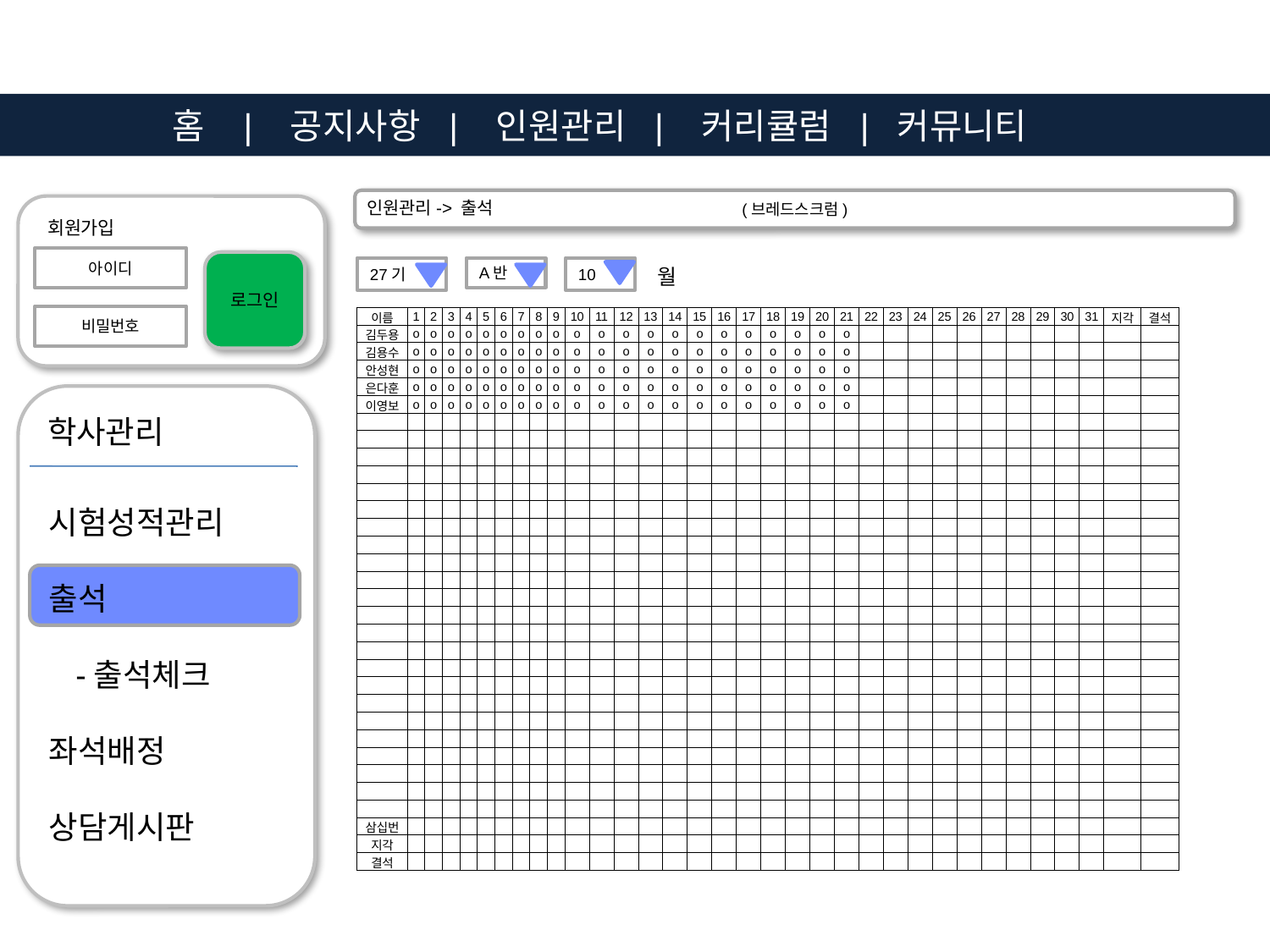

홈   |   공지사항  |   인원관리  |   커리큘럼  |  커뮤니티
(브레드스크럼)
인원관리-> 출석

회원가입
아이디
로그인
27기
A반
10
월

비밀번호
| 이름 | 1 | 2 | 3 | 4 | 5 | 6 | 7 | 8 | 9 | 10 | 11 | 12 | 13 | 14 | 15 | 16 | 17 | 18 | 19 | 20 | 21 | 22 | 23 | 24 | 25 | 26 | 27 | 28 | 29 | 30 | 31 | 지각 | 결석 |
| --- | --- | --- | --- | --- | --- | --- | --- | --- | --- | --- | --- | --- | --- | --- | --- | --- | --- | --- | --- | --- | --- | --- | --- | --- | --- | --- | --- | --- | --- | --- | --- | --- | --- |
| 김두용 | o | o | o | o | o | o | o | o | o | o | o | o | o | o | o | o | o | o | o | o | o |  |  |  |  |  |  |  |  |  |  |  |  |
| 김용수 | o | o | o | o | o | o | o | o | o | o | o | o | o | o | o | o | o | o | o | o | o |  |  |  |  |  |  |  |  |  |  |  |  |
| 안성현 | o | o | o | o | o | o | o | o | o | o | o | o | o | o | o | o | o | o | o | o | o |  |  |  |  |  |  |  |  |  |  |  |  |
| 은다훈 | o | o | o | o | o | o | o | o | o | o | o | o | o | o | o | o | o | o | o | o | o |  |  |  |  |  |  |  |  |  |  |  |  |
| 이영보 | o | o | o | o | o | o | o | o | o | o | o | o | o | o | o | o | o | o | o | o | o |  |  |  |  |  |  |  |  |  |  |  |  |
|  |  |  |  |  |  |  |  |  |  |  |  |  |  |  |  |  |  |  |  |  |  |  |  |  |  |  |  |  |  |  |  |  |  |
|  |  |  |  |  |  |  |  |  |  |  |  |  |  |  |  |  |  |  |  |  |  |  |  |  |  |  |  |  |  |  |  |  |  |
|  |  |  |  |  |  |  |  |  |  |  |  |  |  |  |  |  |  |  |  |  |  |  |  |  |  |  |  |  |  |  |  |  |  |
|  |  |  |  |  |  |  |  |  |  |  |  |  |  |  |  |  |  |  |  |  |  |  |  |  |  |  |  |  |  |  |  |  |  |
|  |  |  |  |  |  |  |  |  |  |  |  |  |  |  |  |  |  |  |  |  |  |  |  |  |  |  |  |  |  |  |  |  |  |
|  |  |  |  |  |  |  |  |  |  |  |  |  |  |  |  |  |  |  |  |  |  |  |  |  |  |  |  |  |  |  |  |  |  |
|  |  |  |  |  |  |  |  |  |  |  |  |  |  |  |  |  |  |  |  |  |  |  |  |  |  |  |  |  |  |  |  |  |  |
|  |  |  |  |  |  |  |  |  |  |  |  |  |  |  |  |  |  |  |  |  |  |  |  |  |  |  |  |  |  |  |  |  |  |
|  |  |  |  |  |  |  |  |  |  |  |  |  |  |  |  |  |  |  |  |  |  |  |  |  |  |  |  |  |  |  |  |  |  |
|  |  |  |  |  |  |  |  |  |  |  |  |  |  |  |  |  |  |  |  |  |  |  |  |  |  |  |  |  |  |  |  |  |  |
|  |  |  |  |  |  |  |  |  |  |  |  |  |  |  |  |  |  |  |  |  |  |  |  |  |  |  |  |  |  |  |  |  |  |
|  |  |  |  |  |  |  |  |  |  |  |  |  |  |  |  |  |  |  |  |  |  |  |  |  |  |  |  |  |  |  |  |  |  |
|  |  |  |  |  |  |  |  |  |  |  |  |  |  |  |  |  |  |  |  |  |  |  |  |  |  |  |  |  |  |  |  |  |  |
|  |  |  |  |  |  |  |  |  |  |  |  |  |  |  |  |  |  |  |  |  |  |  |  |  |  |  |  |  |  |  |  |  |  |
|  |  |  |  |  |  |  |  |  |  |  |  |  |  |  |  |  |  |  |  |  |  |  |  |  |  |  |  |  |  |  |  |  |  |
|  |  |  |  |  |  |  |  |  |  |  |  |  |  |  |  |  |  |  |  |  |  |  |  |  |  |  |  |  |  |  |  |  |  |
|  |  |  |  |  |  |  |  |  |  |  |  |  |  |  |  |  |  |  |  |  |  |  |  |  |  |  |  |  |  |  |  |  |  |
|  |  |  |  |  |  |  |  |  |  |  |  |  |  |  |  |  |  |  |  |  |  |  |  |  |  |  |  |  |  |  |  |  |  |
|  |  |  |  |  |  |  |  |  |  |  |  |  |  |  |  |  |  |  |  |  |  |  |  |  |  |  |  |  |  |  |  |  |  |
|  |  |  |  |  |  |  |  |  |  |  |  |  |  |  |  |  |  |  |  |  |  |  |  |  |  |  |  |  |  |  |  |  |  |
|  |  |  |  |  |  |  |  |  |  |  |  |  |  |  |  |  |  |  |  |  |  |  |  |  |  |  |  |  |  |  |  |  |  |
|  |  |  |  |  |  |  |  |  |  |  |  |  |  |  |  |  |  |  |  |  |  |  |  |  |  |  |  |  |  |  |  |  |  |
|  |  |  |  |  |  |  |  |  |  |  |  |  |  |  |  |  |  |  |  |  |  |  |  |  |  |  |  |  |  |  |  |  |  |
| 삼십번 |  |  |  |  |  |  |  |  |  |  |  |  |  |  |  |  |  |  |  |  |  |  |  |  |  |  |  |  |  |  |  |  |  |
| 지각 |  |  |  |  |  |  |  |  |  |  |  |  |  |  |  |  |  |  |  |  |  |  |  |  |  |  |  |  |  |  |  |  |  |
| 결석 |  |  |  |  |  |  |  |  |  |  |  |  |  |  |  |  |  |  |  |  |  |  |  |  |  |  |  |  |  |  |  |  |  |

학사관리
시험성적관리

출석

   -출석체크

좌석배정

상담게시판